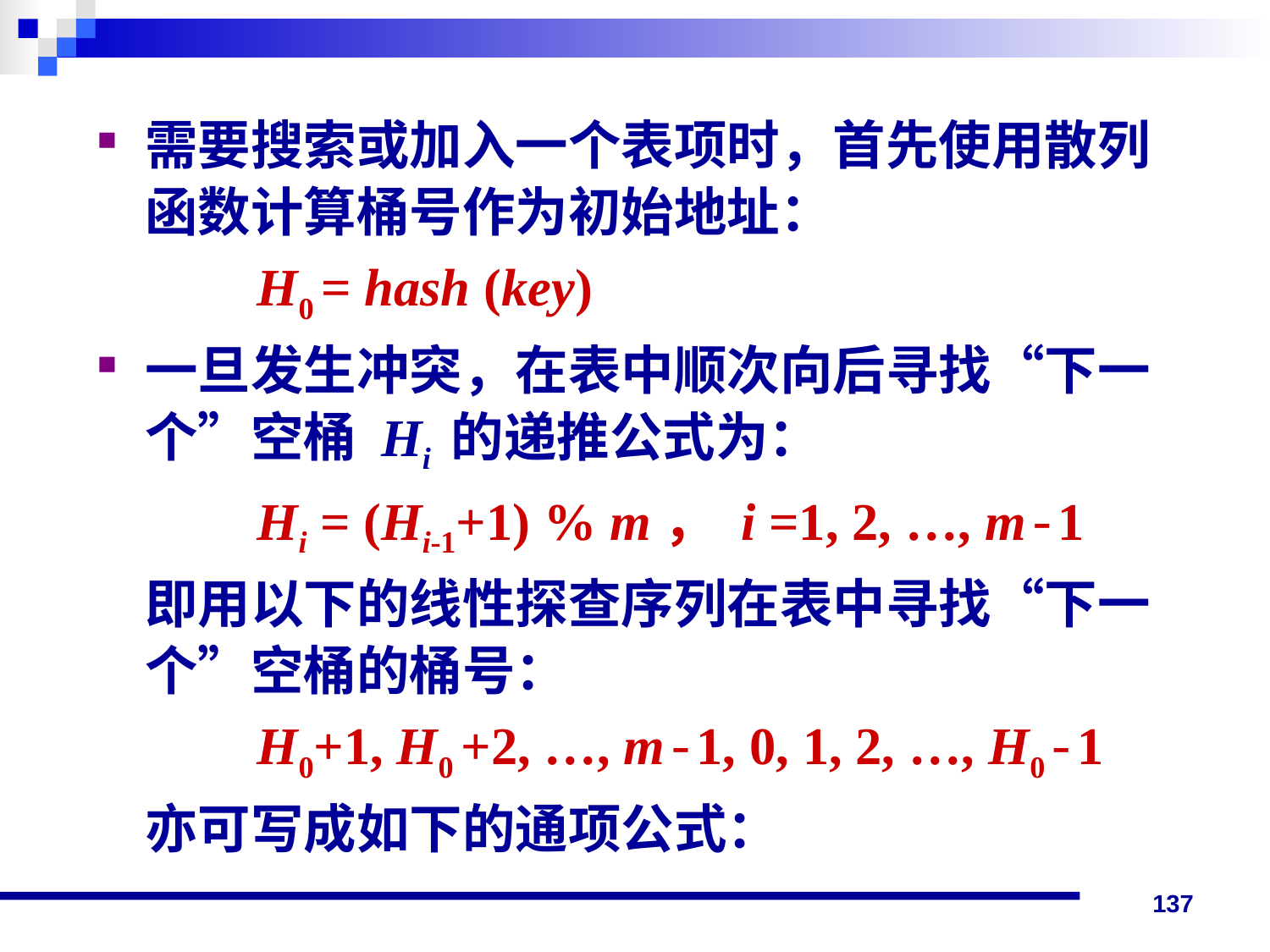

需要搜索或加入一个表项时，首先使用散列函数计算桶号作为初始地址：
            H0 = hash (key)
一旦发生冲突，在表中顺次向后寻找“下一 个”空桶 Hi 的递推公式为：
            Hi = (Hi-1+1) % m， i =1, 2, …, m-1
	即用以下的线性探查序列在表中寻找“下一 个”空桶的桶号：
            H0+1, H0 +2, …, m-1, 0, 1, 2, …, H0-1
	亦可写成如下的通项公式：
137